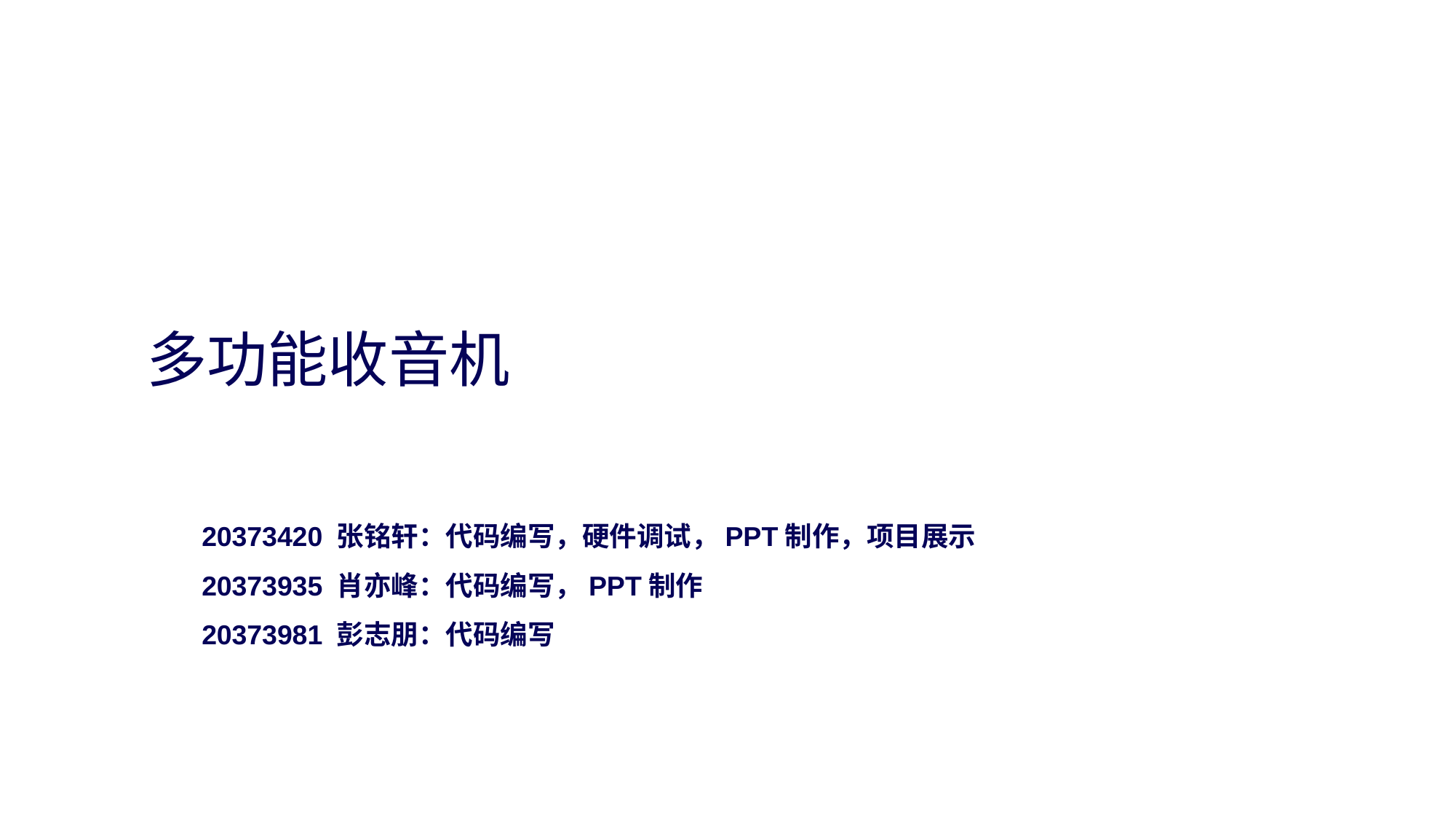

多功能收音机

20373420 张铭轩：代码编写，硬件调试，PPT制作，项目展示
20373935 肖亦峰：代码编写，PPT制作
20373981 彭志朋：代码编写